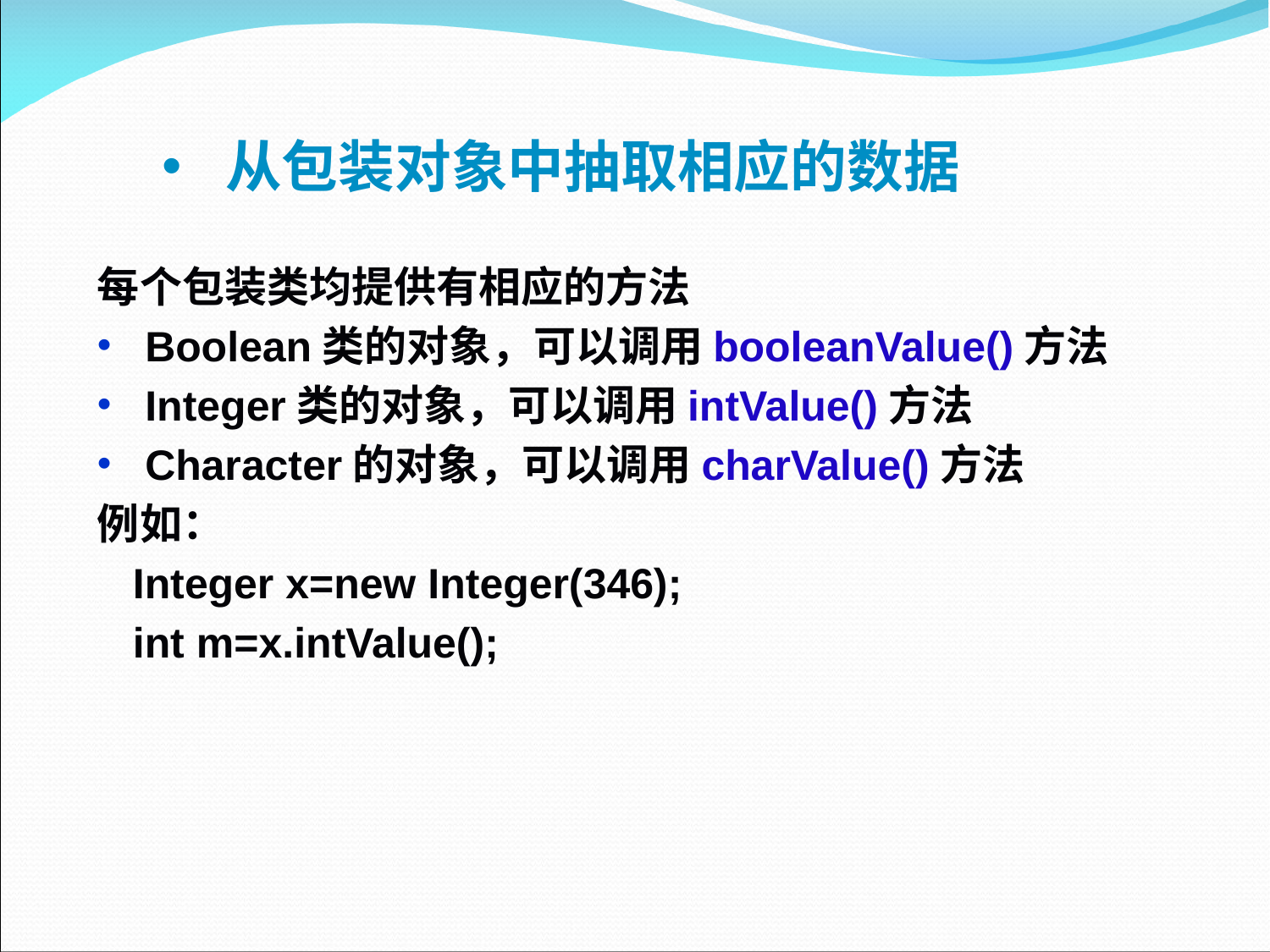

# 从包装对象中抽取相应的数据
每个包装类均提供有相应的方法
Boolean类的对象，可以调用booleanValue()方法
Integer类的对象，可以调用intValue()方法
Character的对象，可以调用charValue()方法
例如：
   Integer x=new Integer(346);
   int m=x.intValue();